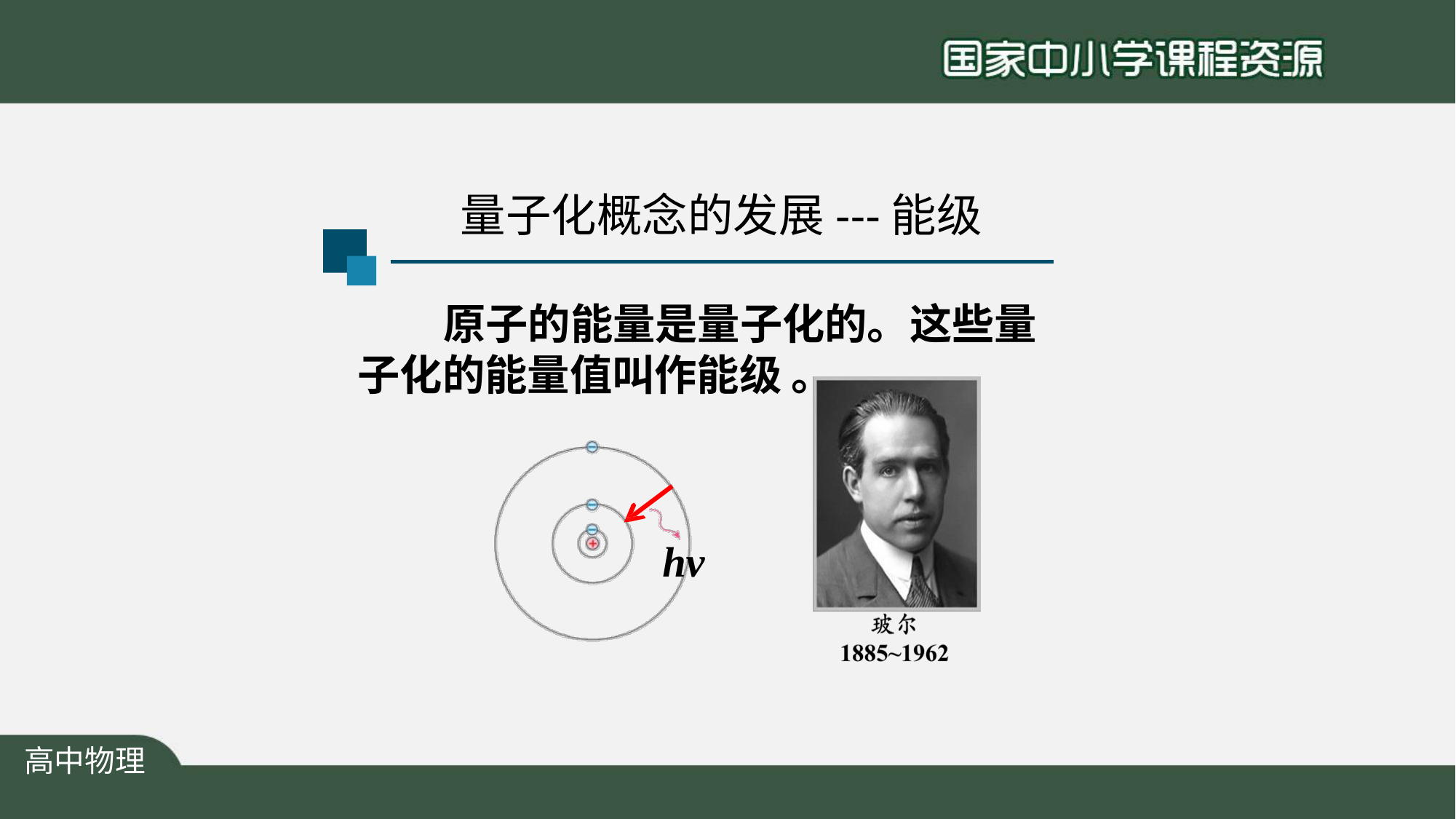

# 量子化概念的发展---能级

原子的能量是量子化的。这些量 子化的能量值叫作能级 。

hv
高中物理